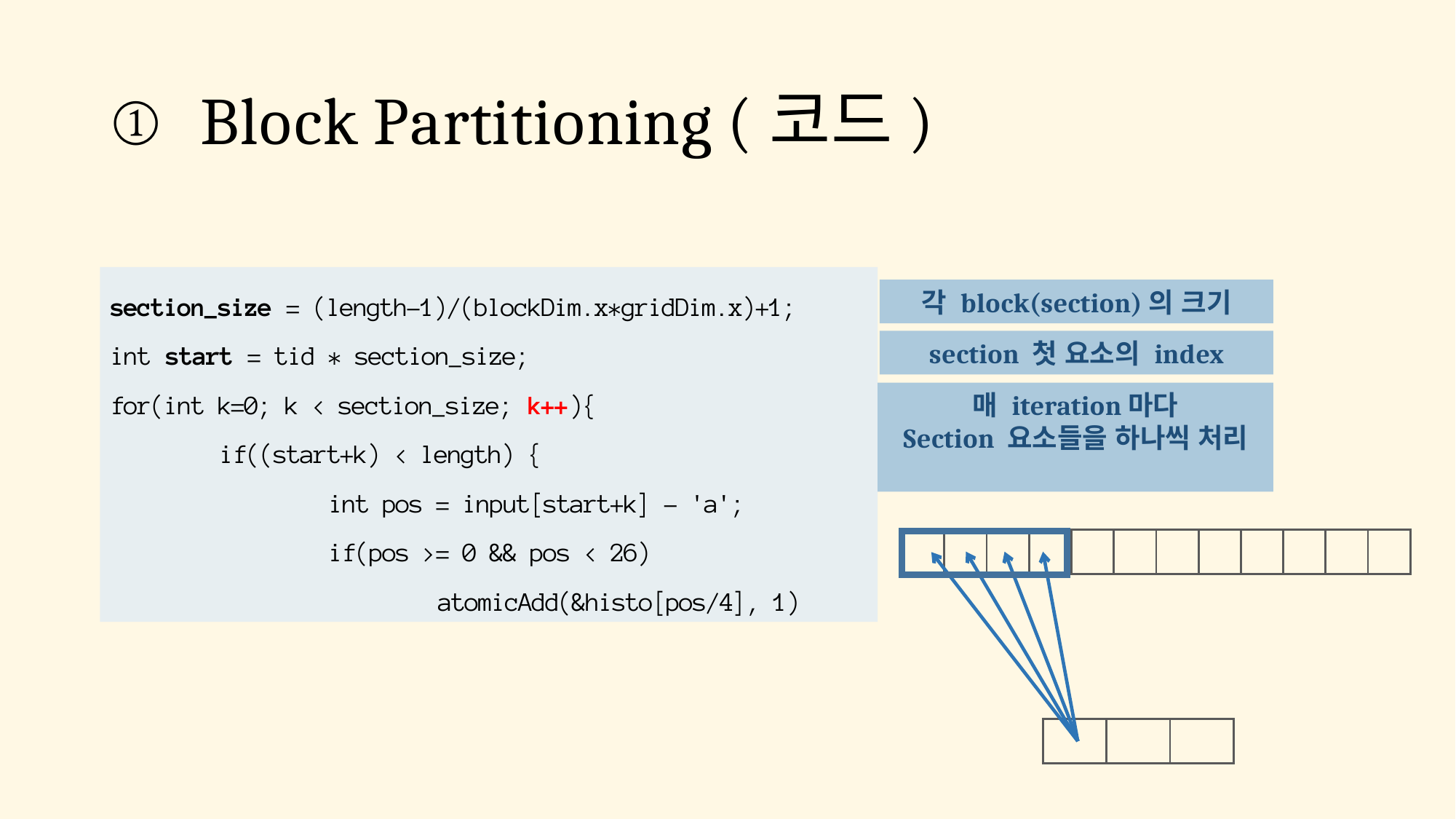

# Block Partitioning (코드)
section_size = (length-1)/(blockDim.x*gridDim.x)+1;
int start = tid * section_size;
for(int k=0; k < section_size; k++){
	if((start+k) < length) {
		int pos = input[start+k] - 'a';
		if(pos >= 0 && pos < 26) 				atomicAdd(&histo[pos/4], 1)
각 block(section)의 크기
section 첫 요소의 index
매 iteration마다
Section 요소들을 하나씩 처리

|  |  |  |  |  |  |  |  |  |  |  |  |
| --- | --- | --- | --- | --- | --- | --- | --- | --- | --- | --- | --- |

|  |  |  |
| --- | --- | --- |